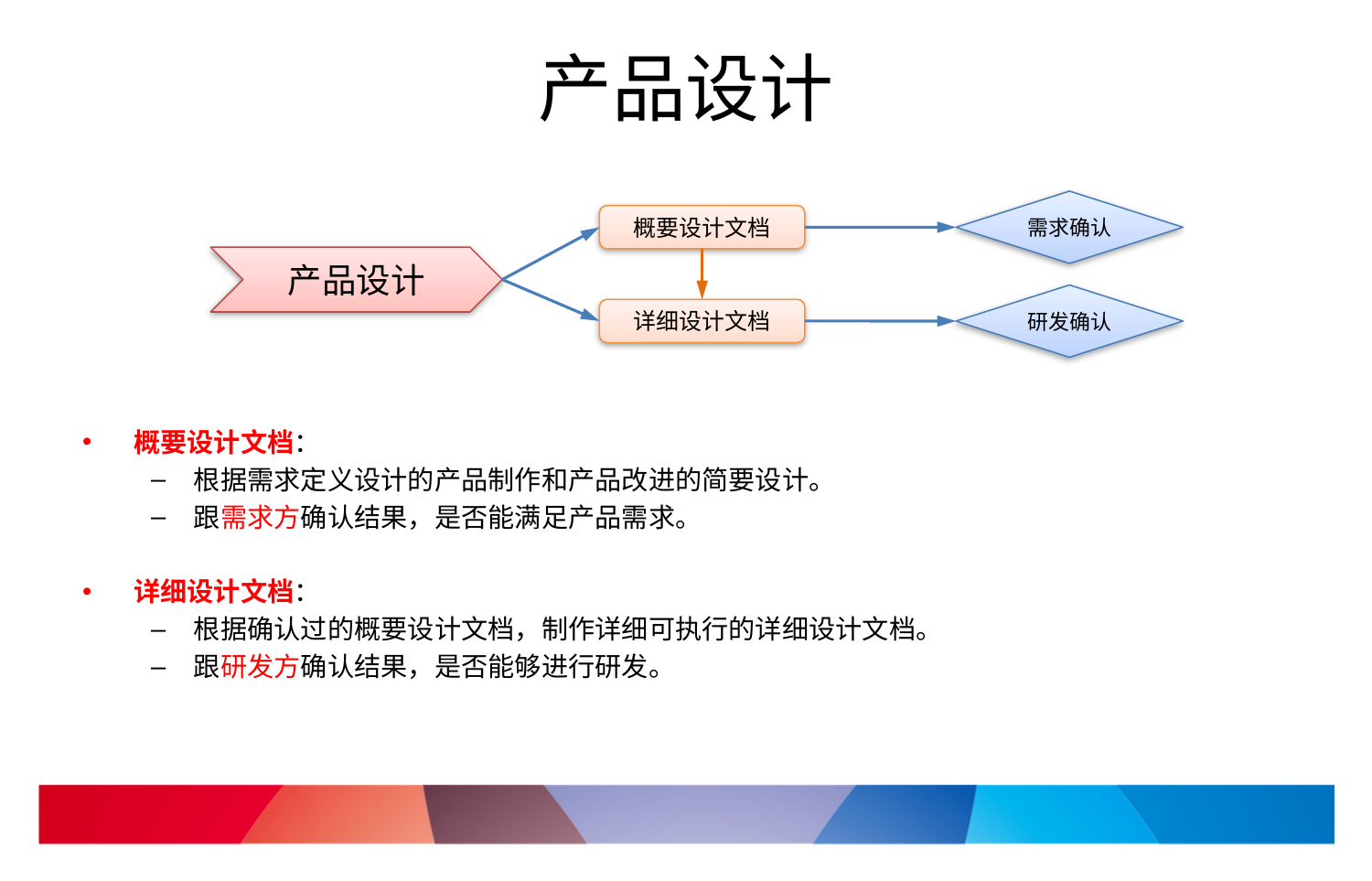

# 产品设计
需求确认
概要设计文档
产品设计
研发确认
详细设计文档
概要设计文档：
根据需求定义设计的产品制作和产品改进的简要设计。
跟需求方确认结果，是否能满足产品需求。

详细设计文档：
根据确认过的概要设计文档，制作详细可执行的详细设计文档。
跟研发方确认结果，是否能够进行研发。